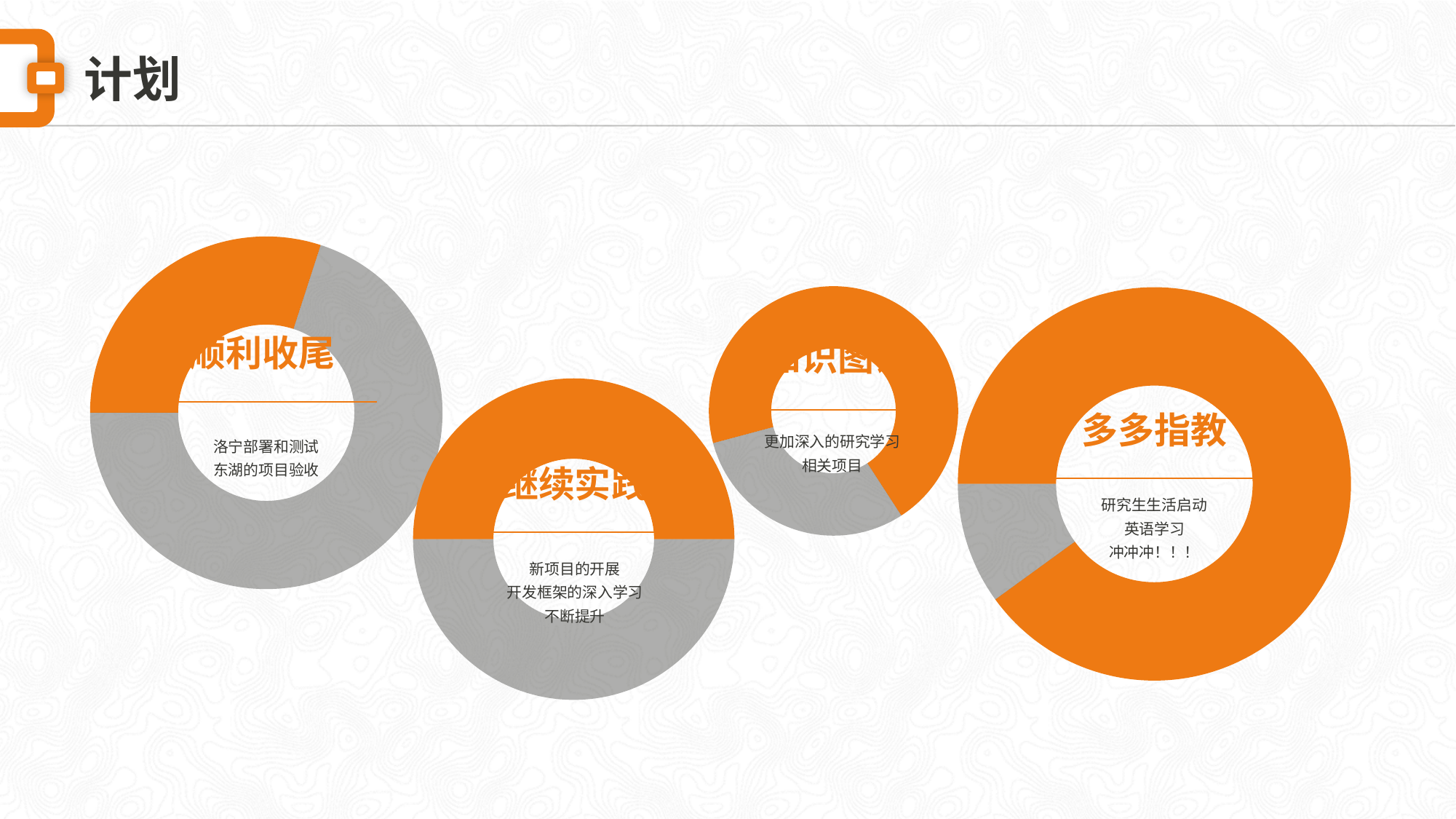

计划

### Chart

| Category | 销售额 |
|---|---|
| 第一季度 | 30.0 |
| 第二季度 | 70.0 |

### Chart

| Category | 销售额 |
|---|---|
| 第一季度 | 70.0 |
| 第二季度 | 30.0 |

### Chart

| Category | 销售额 |
|---|---|
| 第一季度 | 90.0 |
| 第二季度 | 10.0 |
顺利收尾
知识图谱

洛宁部署和测试
东湖的项目验收

更加深入的研究学习
相关项目

### Chart

| Category | 销售额 |
|---|---|
| 第一季度 | 50.0 |
| 第二季度 | 50.0 |
多多指教
继续实践
研究生生活启动
英语学习
冲冲冲！！！

新项目的开展
开发框架的深入学习
不断提升